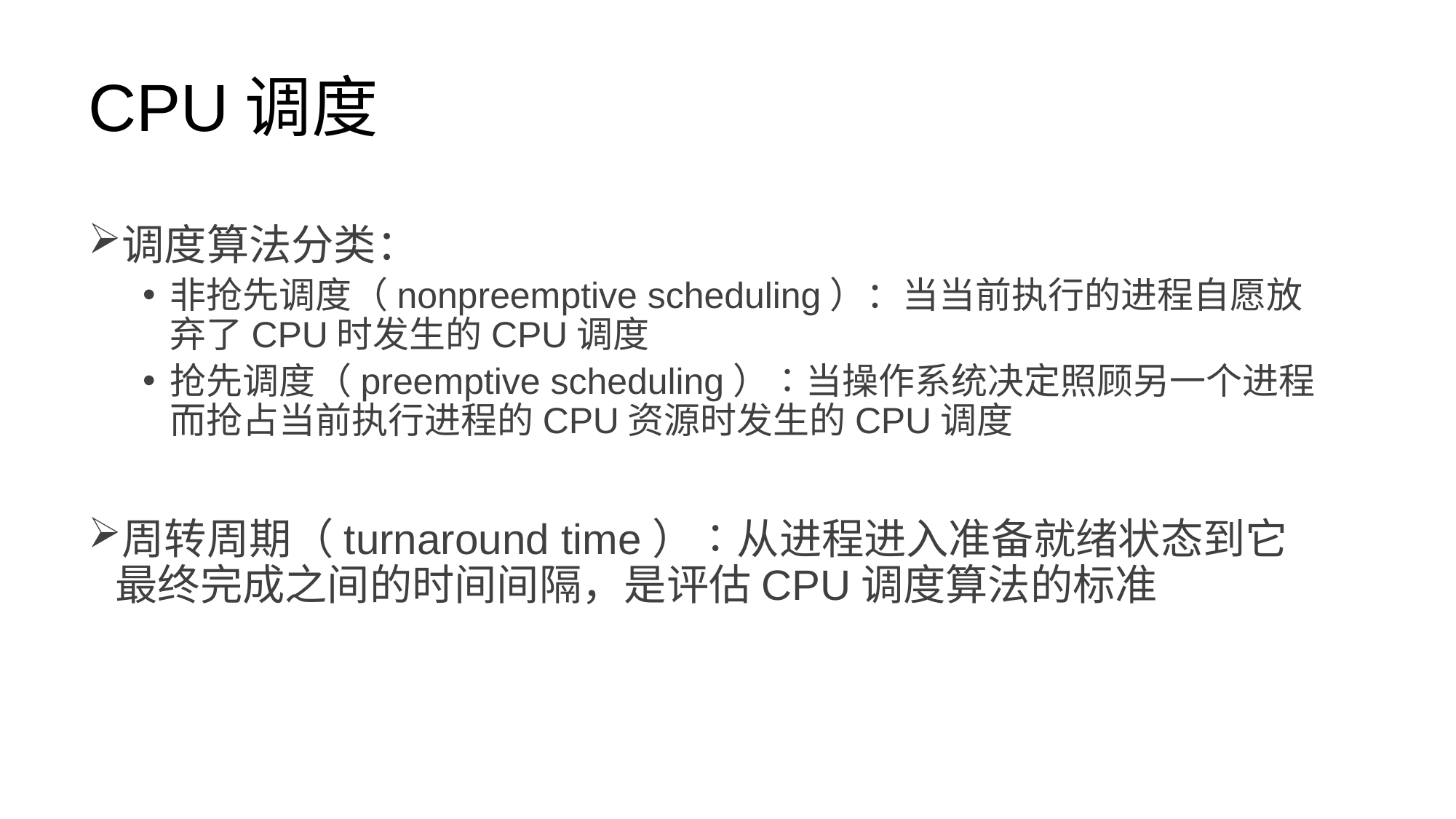

# CPU调度
调度算法分类：
非抢先调度（nonpreemptive scheduling）：当当前执行的进程自愿放弃了CPU时发生的CPU调度
抢先调度（preemptive scheduling）∶当操作系统决定照顾另一个进程而抢占当前执行进程的CPU资源时发生的CPU调度

周转周期（turnaround time）∶从进程进入准备就绪状态到它最终完成之间的时间间隔，是评估CPU调度算法的标准